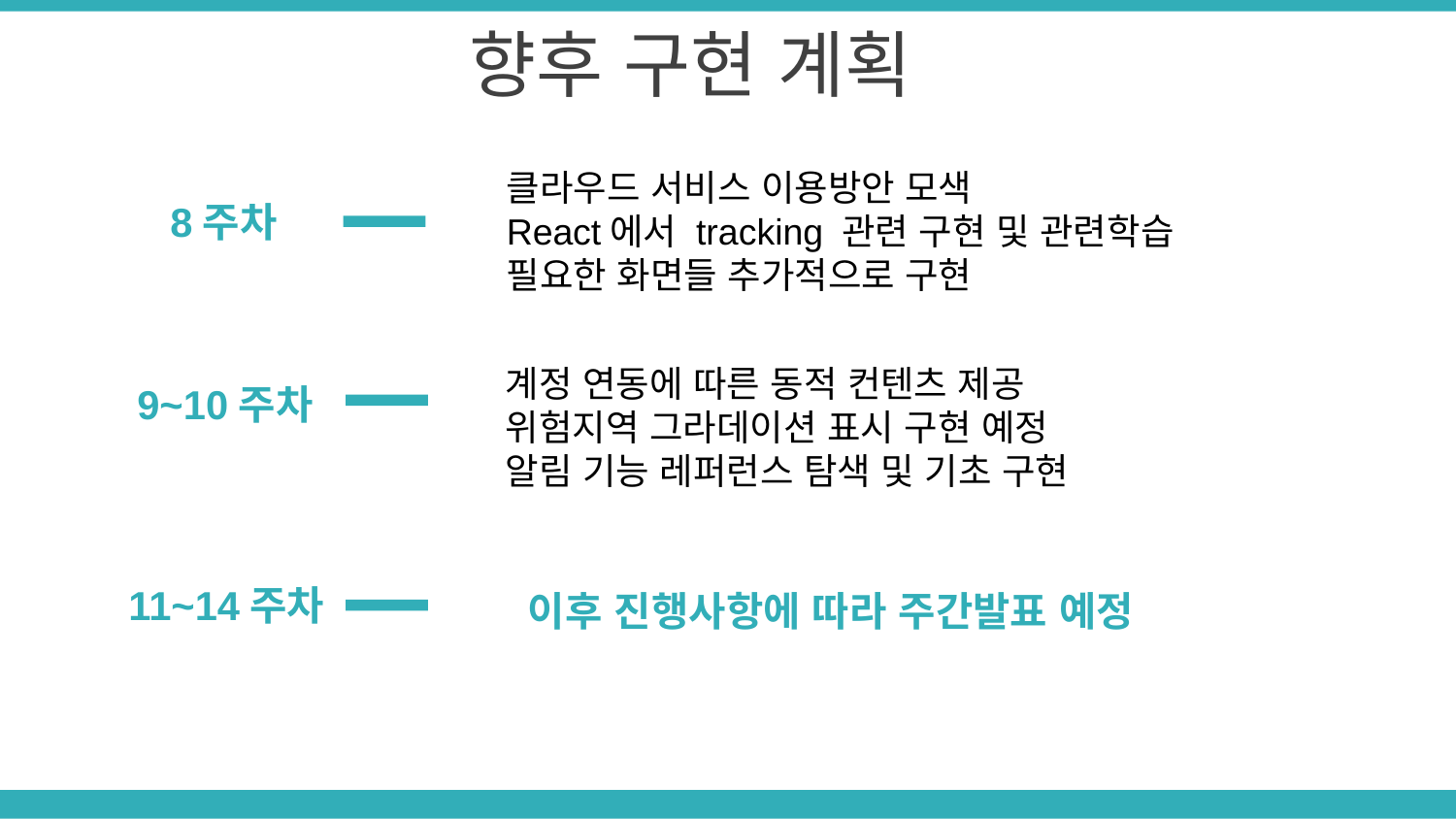

향후 구현 계획
클라우드 서비스 이용방안 모색
React에서 tracking 관련 구현 및 관련학습
필요한 화면들 추가적으로 구현
8주차

계정 연동에 따른 동적 컨텐츠 제공
위험지역 그라데이션 표시 구현 예정
알림 기능 레퍼런스 탐색 및 기초 구현
9~10주차

11~14주차
이후 진행사항에 따라 주간발표 예정